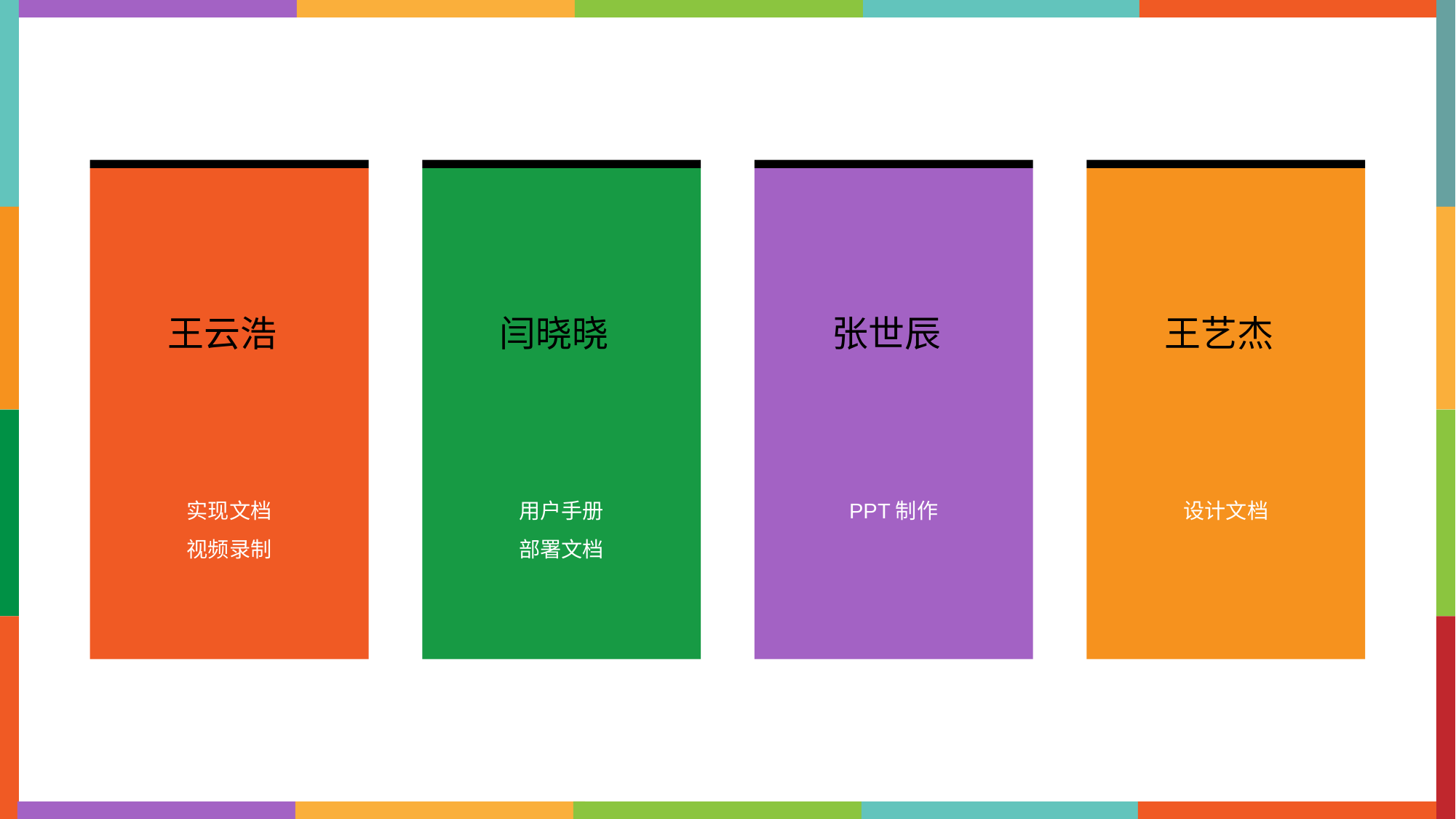

王艺杰
王云浩
闫晓晓
张世辰
实现文档
视频录制
用户手册
部署文档
PPT制作

设计文档